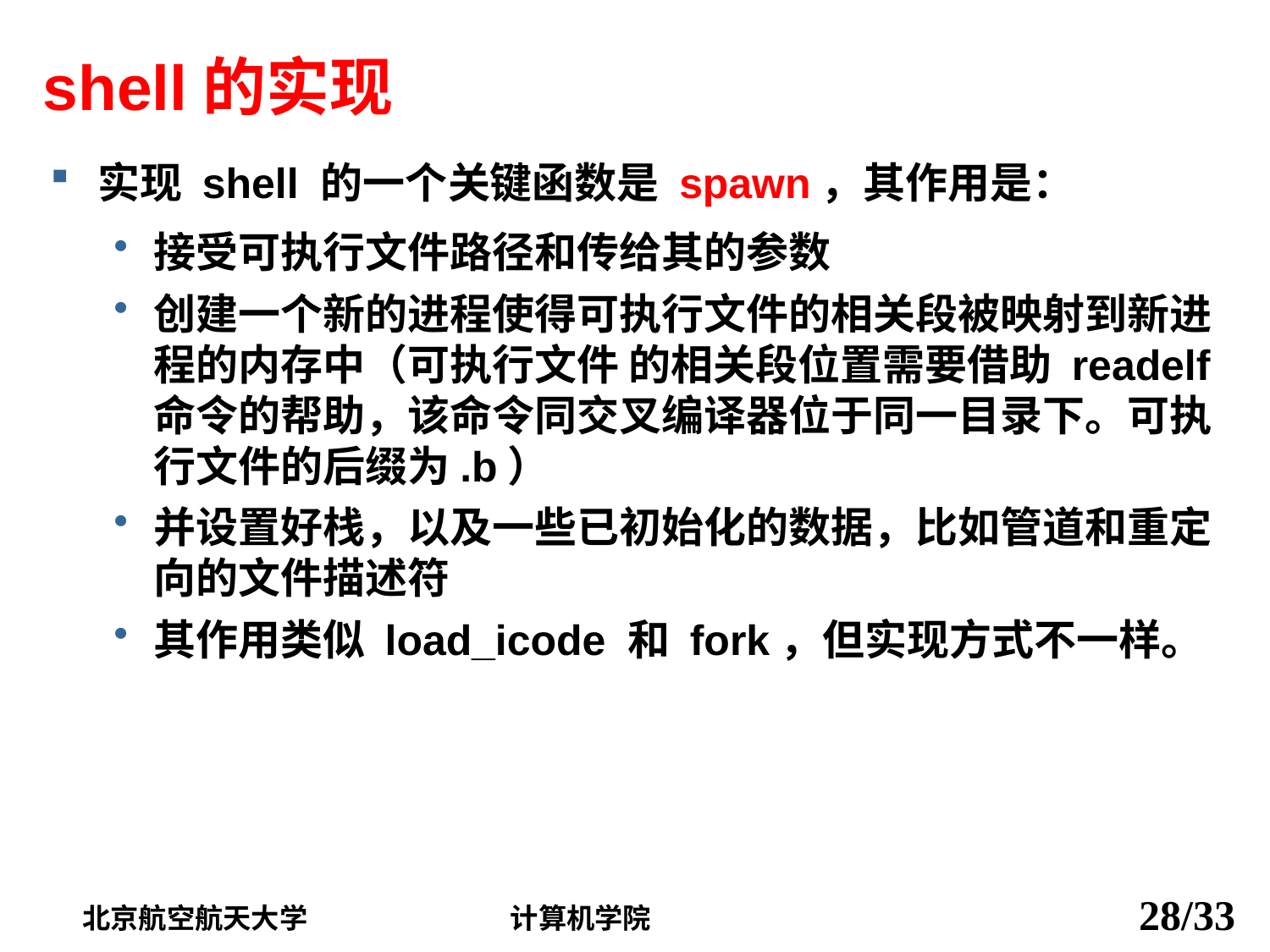

# shell的实现
实现 shell 的一个关键函数是 spawn，其作用是：
接受可执行文件路径和传给其的参数
创建一个新的进程使得可执行文件的相关段被映射到新进程的内存中（可执行文件 的相关段位置需要借助 readelf 命令的帮助，该命令同交叉编译器位于同一目录下。可执行文件的后缀为.b）
并设置好栈，以及一些已初始化的数据，比如管道和重定向的文件描述符
其作用类似 load_icode 和 fork，但实现方式不一样。